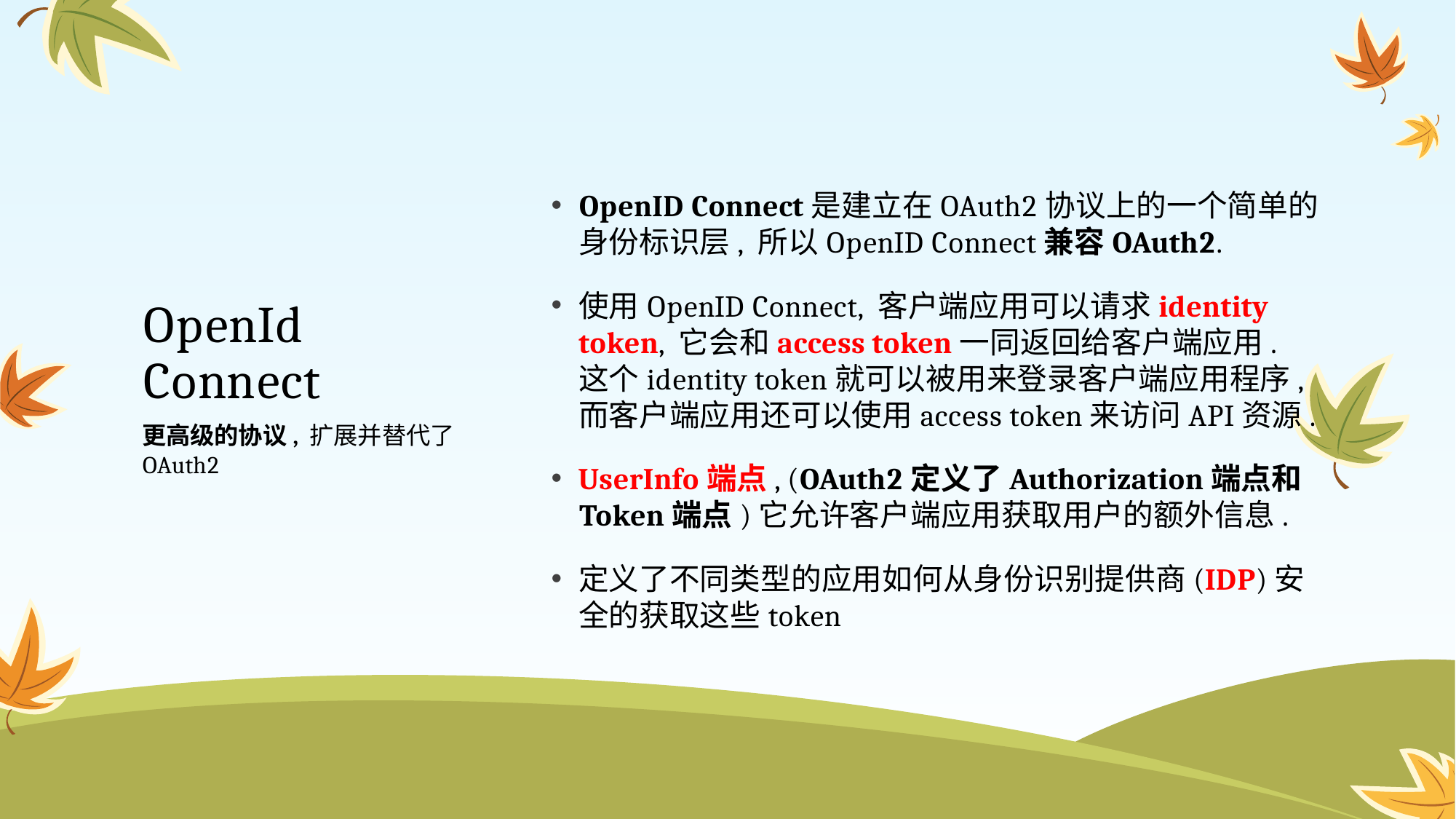

OpenID Connect是建立在OAuth2协议上的一个简单的身份标识层, 所以OpenID Connect兼容OAuth2.
使用OpenID Connect, 客户端应用可以请求identity token, 它会和access token一同返回给客户端应用. 这个identity token就可以被用来登录客户端应用程序, 而客户端应用还可以使用access token来访问API资源.
UserInfo端点, (OAuth2定义了Authorization端点和Token端点)它允许客户端应用获取用户的额外信息.
定义了不同类型的应用如何从身份识别提供商(IDP)安全的获取这些token
# OpenId Connect
更高级的协议, 扩展并替代了OAuth2